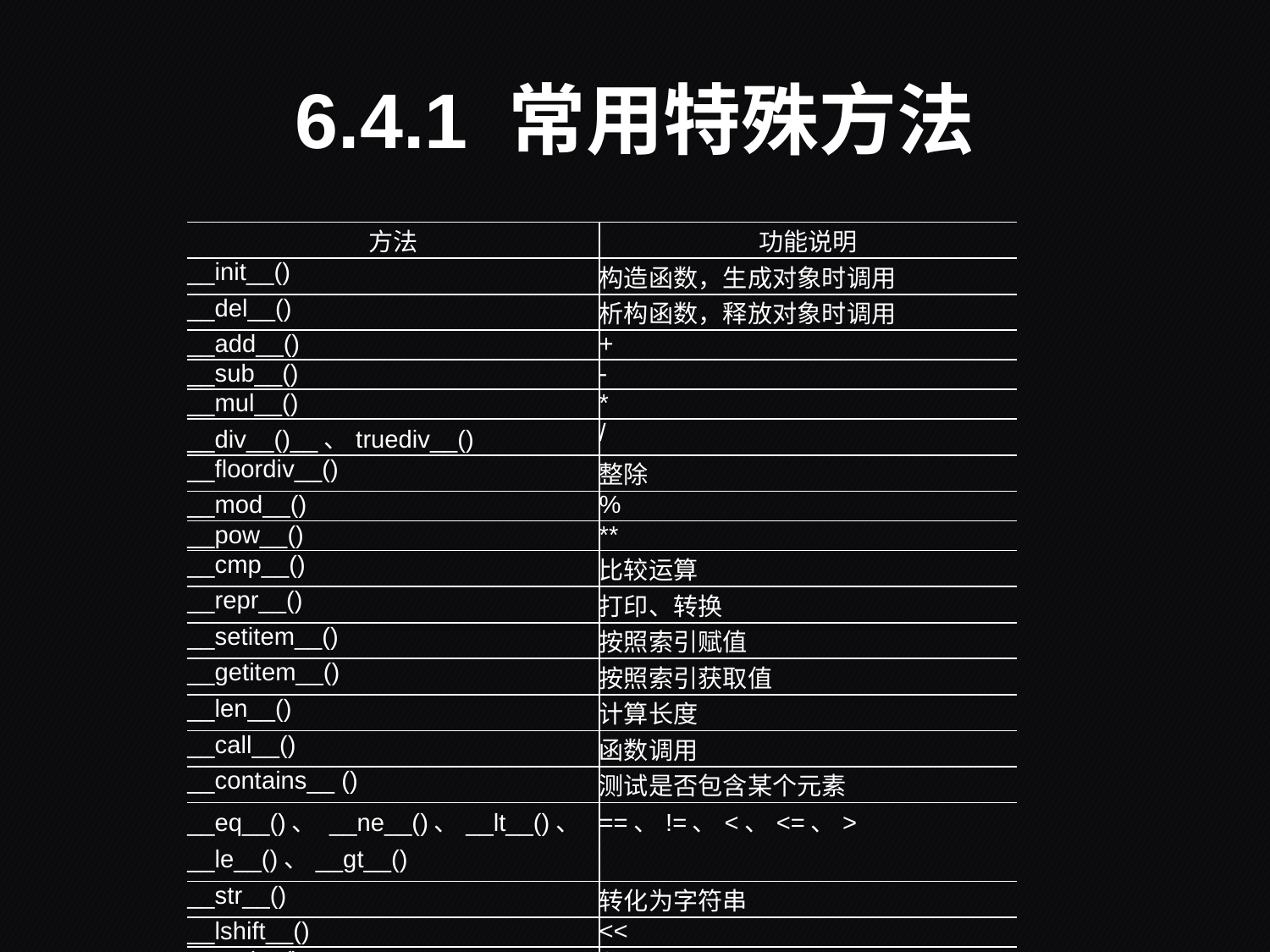

# 6.4.1 常用特殊方法
| 方法 | 功能说明 |
| --- | --- |
| \_\_init\_\_() | 构造函数，生成对象时调用 |
| \_\_del\_\_() | 析构函数，释放对象时调用 |
| \_\_add\_\_() | + |
| \_\_sub\_\_() | - |
| \_\_mul\_\_() | \* |
| \_\_div\_\_()\_\_、truediv\_\_() | / |
| \_\_floordiv\_\_() | 整除 |
| \_\_mod\_\_() | % |
| \_\_pow\_\_() | \*\* |
| \_\_cmp\_\_() | 比较运算 |
| \_\_repr\_\_() | 打印、转换 |
| \_\_setitem\_\_() | 按照索引赋值 |
| \_\_getitem\_\_() | 按照索引获取值 |
| \_\_len\_\_() | 计算长度 |
| \_\_call\_\_() | 函数调用 |
| \_\_contains\_\_ () | 测试是否包含某个元素 |
| \_\_eq\_\_()、 \_\_ne\_\_()、\_\_lt\_\_()、 \_\_le\_\_()、\_\_gt\_\_() | ==、!=、<、<=、> |
| \_\_str\_\_() | 转化为字符串 |
| \_\_lshift\_\_() | << |
| \_\_and\_\_() | & |
| \_\_iadd\_\_() | += |